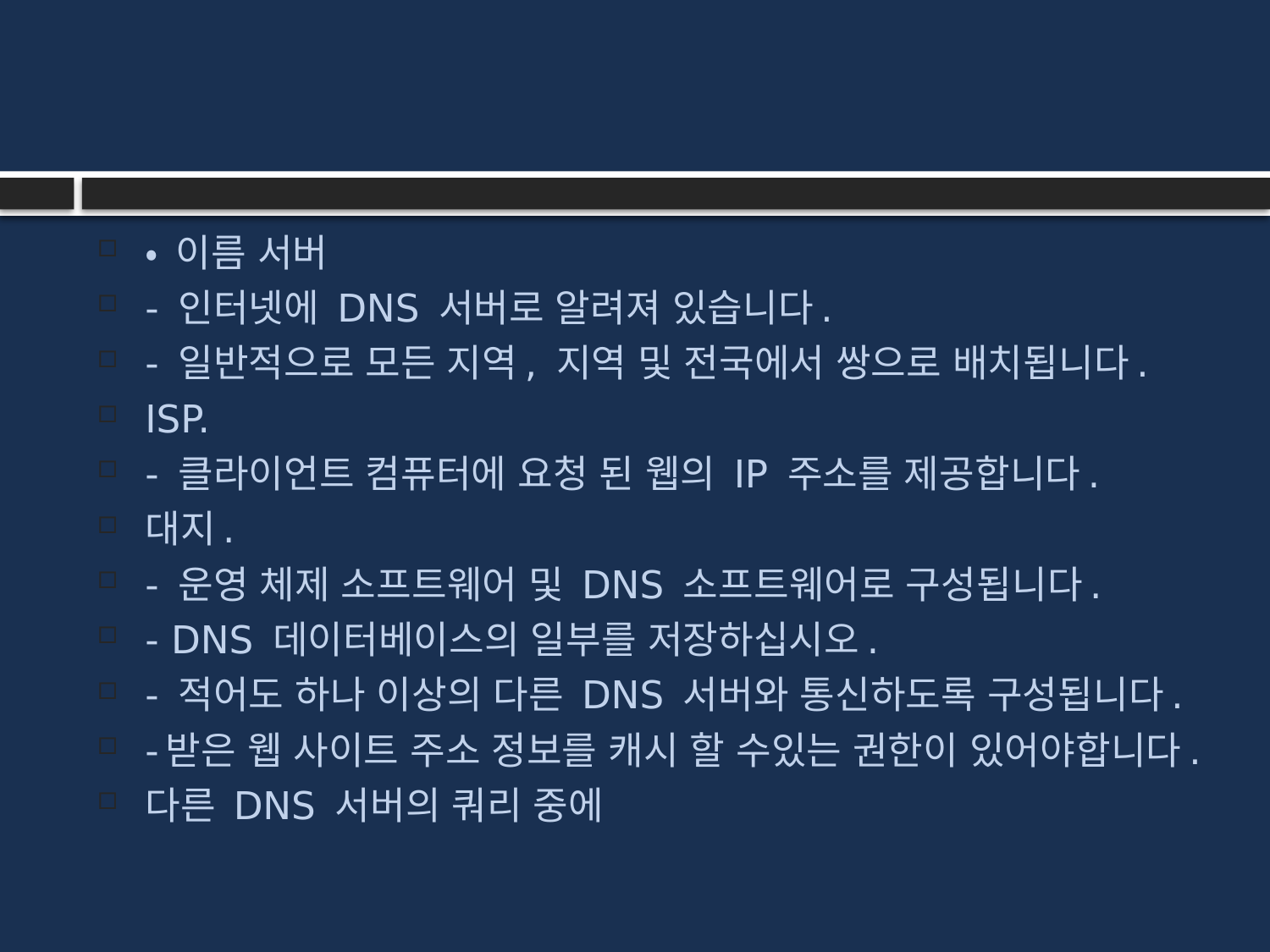

#
• 이름 서버
- 인터넷에 DNS 서버로 알려져 있습니다.
- 일반적으로 모든 지역, 지역 및 전국에서 쌍으로 배치됩니다.
ISP.
- 클라이언트 컴퓨터에 요청 된 웹의 IP 주소를 제공합니다.
대지.
- 운영 체제 소프트웨어 및 DNS 소프트웨어로 구성됩니다.
- DNS 데이터베이스의 일부를 저장하십시오.
- 적어도 하나 이상의 다른 DNS 서버와 통신하도록 구성됩니다.
-받은 웹 사이트 주소 정보를 캐시 할 수있는 권한이 있어야합니다.
다른 DNS 서버의 쿼리 중에